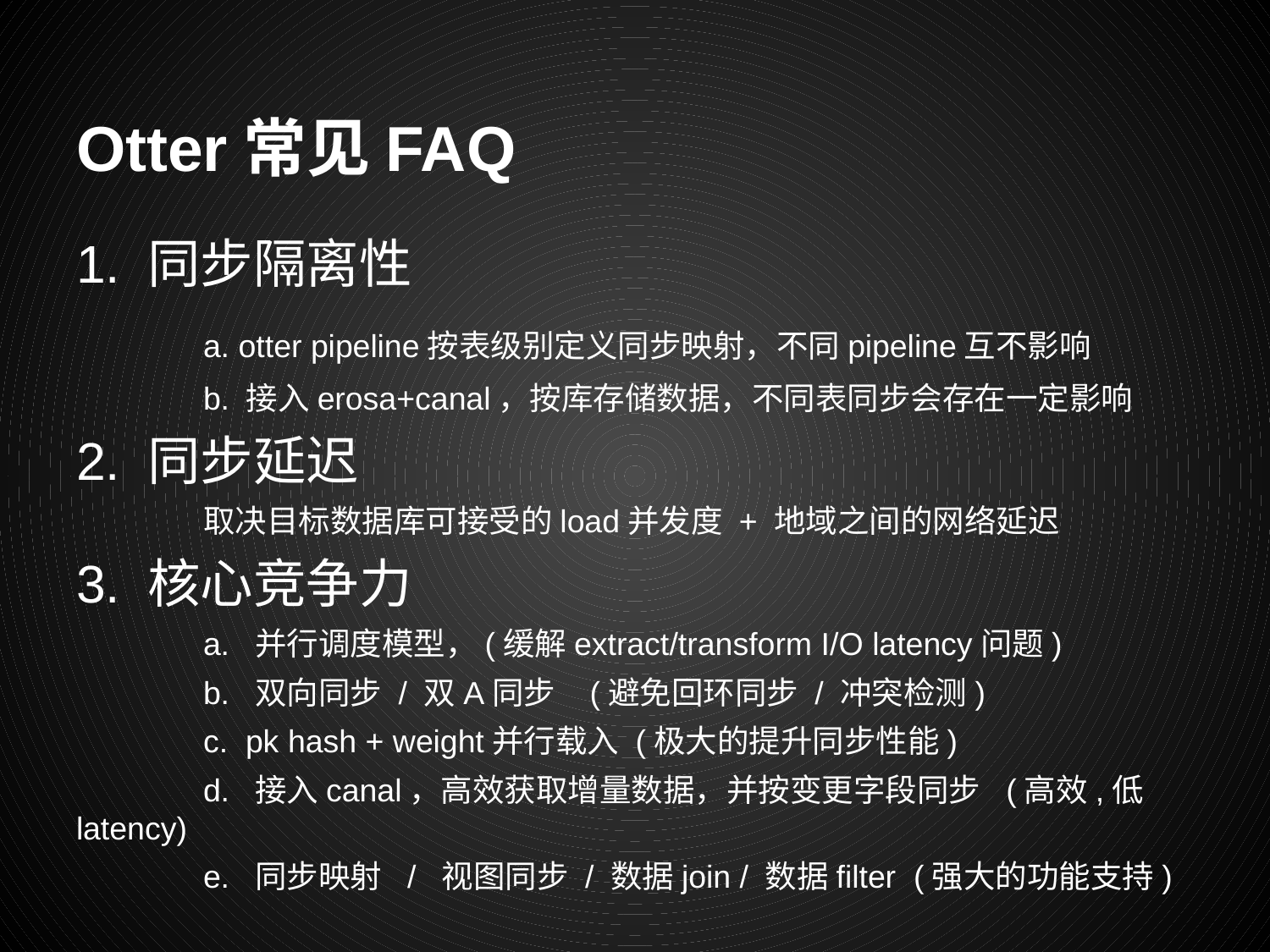

# Otter常见FAQ
1. 同步隔离性
	a. otter pipeline按表级别定义同步映射，不同pipeline互不影响
	b. 接入erosa+canal，按库存储数据，不同表同步会存在一定影响
2. 同步延迟
	取决目标数据库可接受的load并发度 + 地域之间的网络延迟
3. 核心竞争力
	a.  并行调度模型，(缓解extract/transform I/O latency问题)
	b.  双向同步 / 双A同步   (避免回环同步 / 冲突检测)
	c.  pk hash + weight并行载入 (极大的提升同步性能)
	d.  接入canal，高效获取增量数据，并按变更字段同步  (高效,低latency)
	e.  同步映射  /  视图同步 / 数据join / 数据filter  (强大的功能支持)